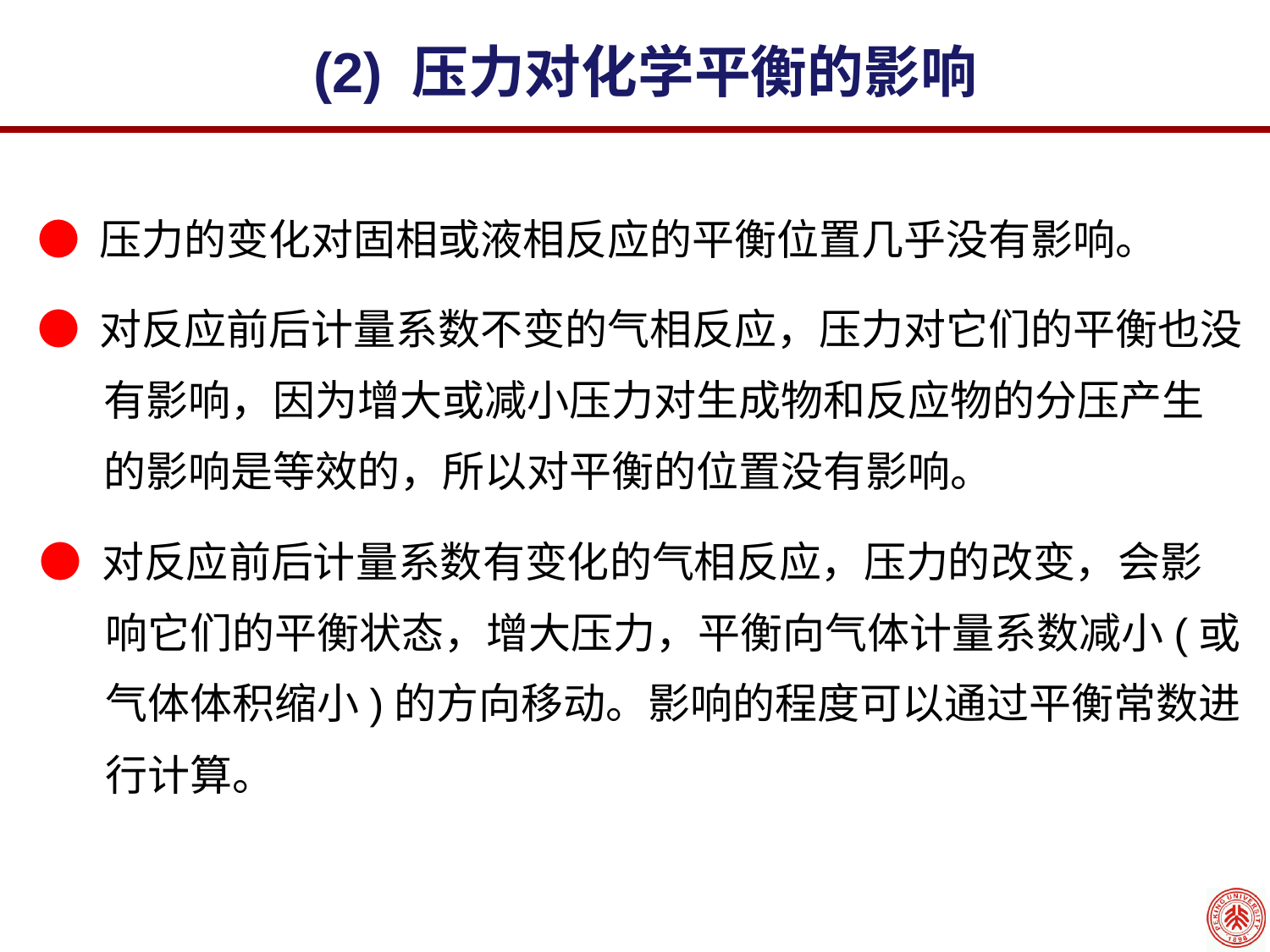

(2) 压力对化学平衡的影响

● 压力的变化对固相或液相反应的平衡位置几乎没有影响。
● 对反应前后计量系数不变的气相反应，压力对它们的平衡也没有影响，因为增大或减小压力对生成物和反应物的分压产生的影响是等效的，所以对平衡的位置没有影响。
● 对反应前后计量系数有变化的气相反应，压力的改变，会影响它们的平衡状态，增大压力，平衡向气体计量系数减小(或气体体积缩小)的方向移动。影响的程度可以通过平衡常数进行计算。